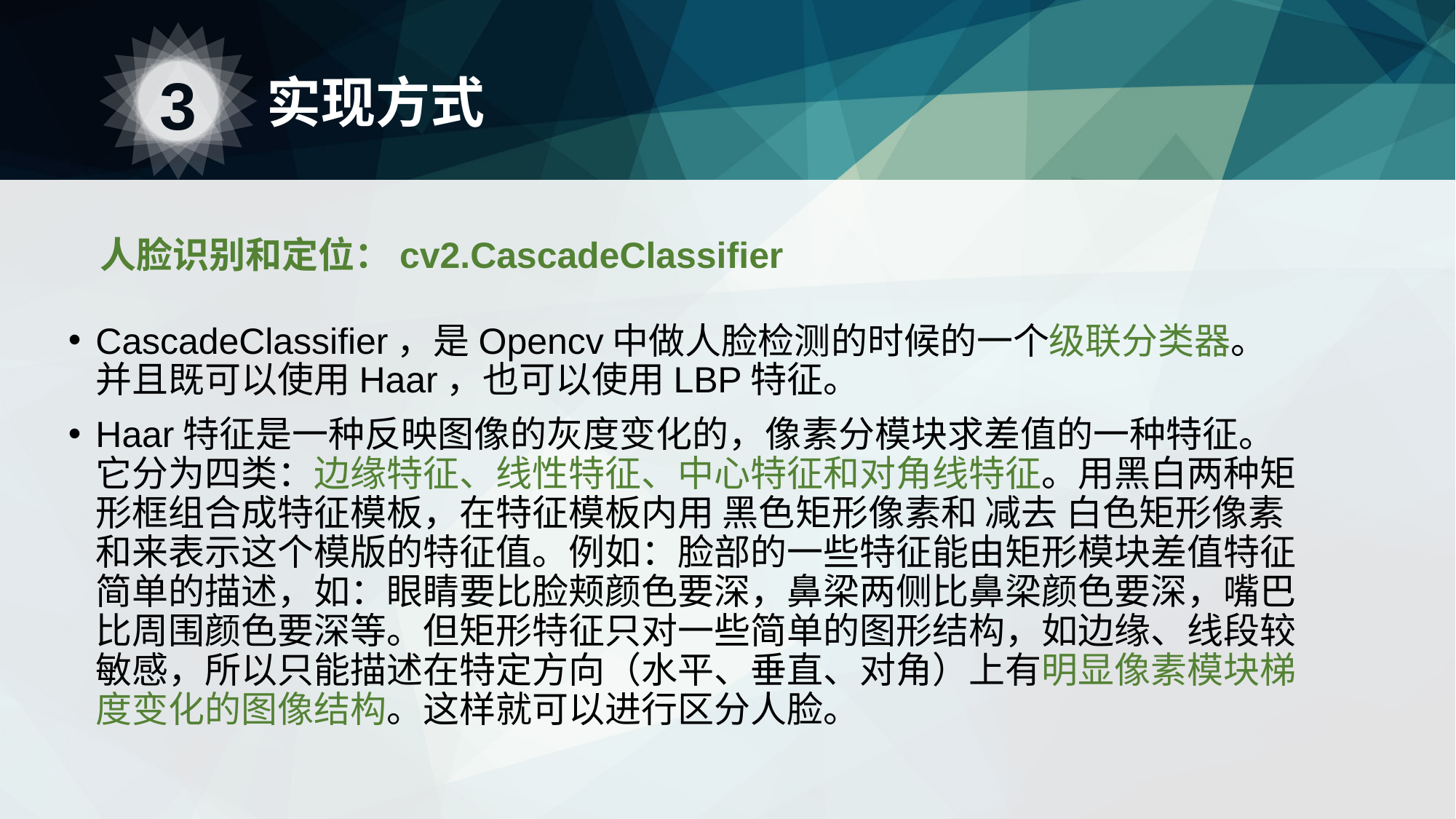

3
实现方式
人脸识别和定位：cv2.CascadeClassifier
CascadeClassifier，是Opencv中做人脸检测的时候的一个级联分类器。并且既可以使用Haar，也可以使用LBP特征。
Haar特征是一种反映图像的灰度变化的，像素分模块求差值的一种特征。它分为四类：边缘特征、线性特征、中心特征和对角线特征。用黑白两种矩形框组合成特征模板，在特征模板内用 黑色矩形像素和 减去 白色矩形像素和来表示这个模版的特征值。例如：脸部的一些特征能由矩形模块差值特征简单的描述，如：眼睛要比脸颊颜色要深，鼻梁两侧比鼻梁颜色要深，嘴巴比周围颜色要深等。但矩形特征只对一些简单的图形结构，如边缘、线段较敏感，所以只能描述在特定方向（水平、垂直、对角）上有明显像素模块梯度变化的图像结构。这样就可以进行区分人脸。